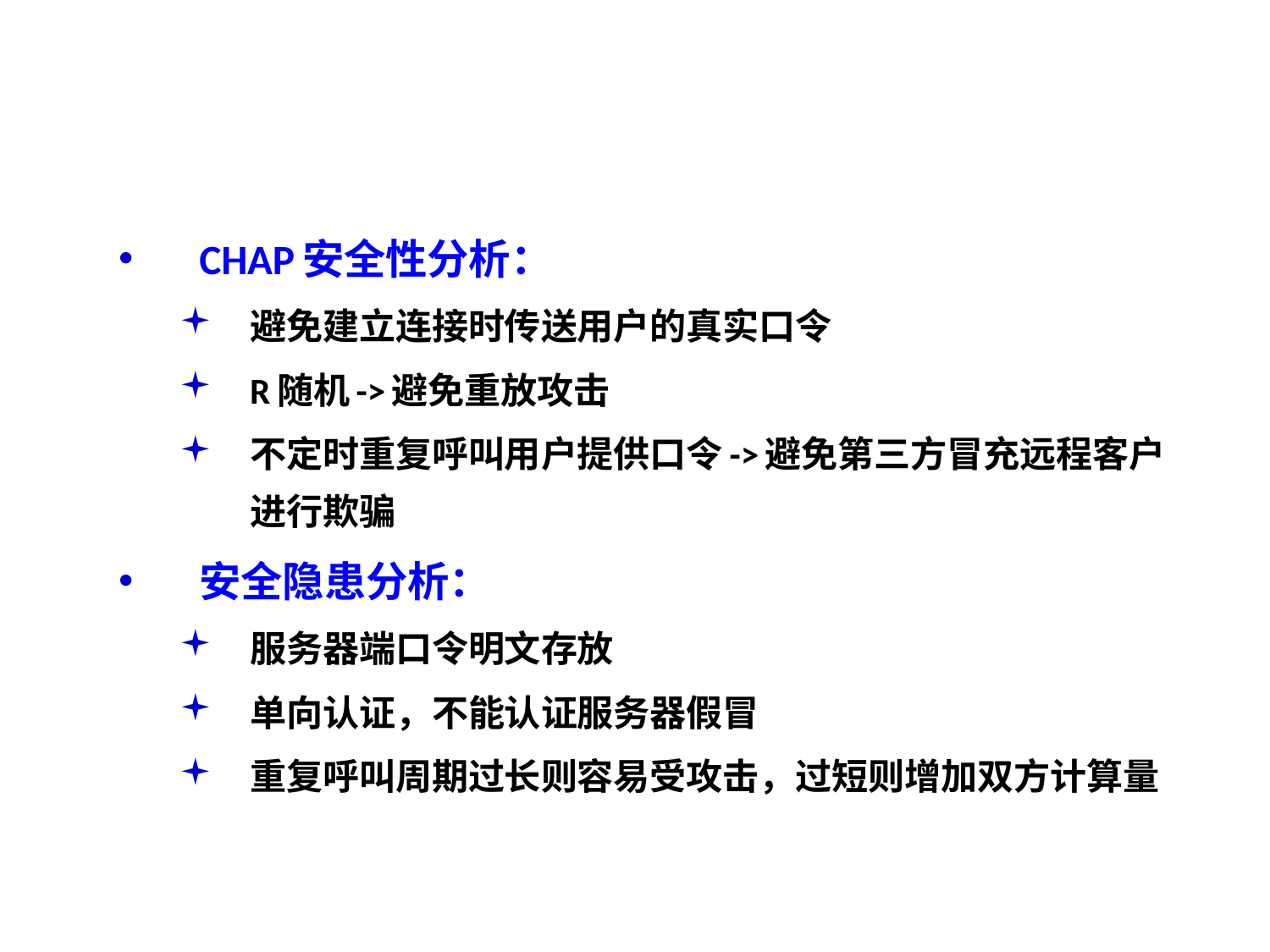

CHAP安全性分析：
避免建立连接时传送用户的真实口令
R随机->避免重放攻击
不定时重复呼叫用户提供口令->避免第三方冒充远程客户进行欺骗
安全隐患分析：
服务器端口令明文存放
单向认证，不能认证服务器假冒
重复呼叫周期过长则容易受攻击，过短则增加双方计算量